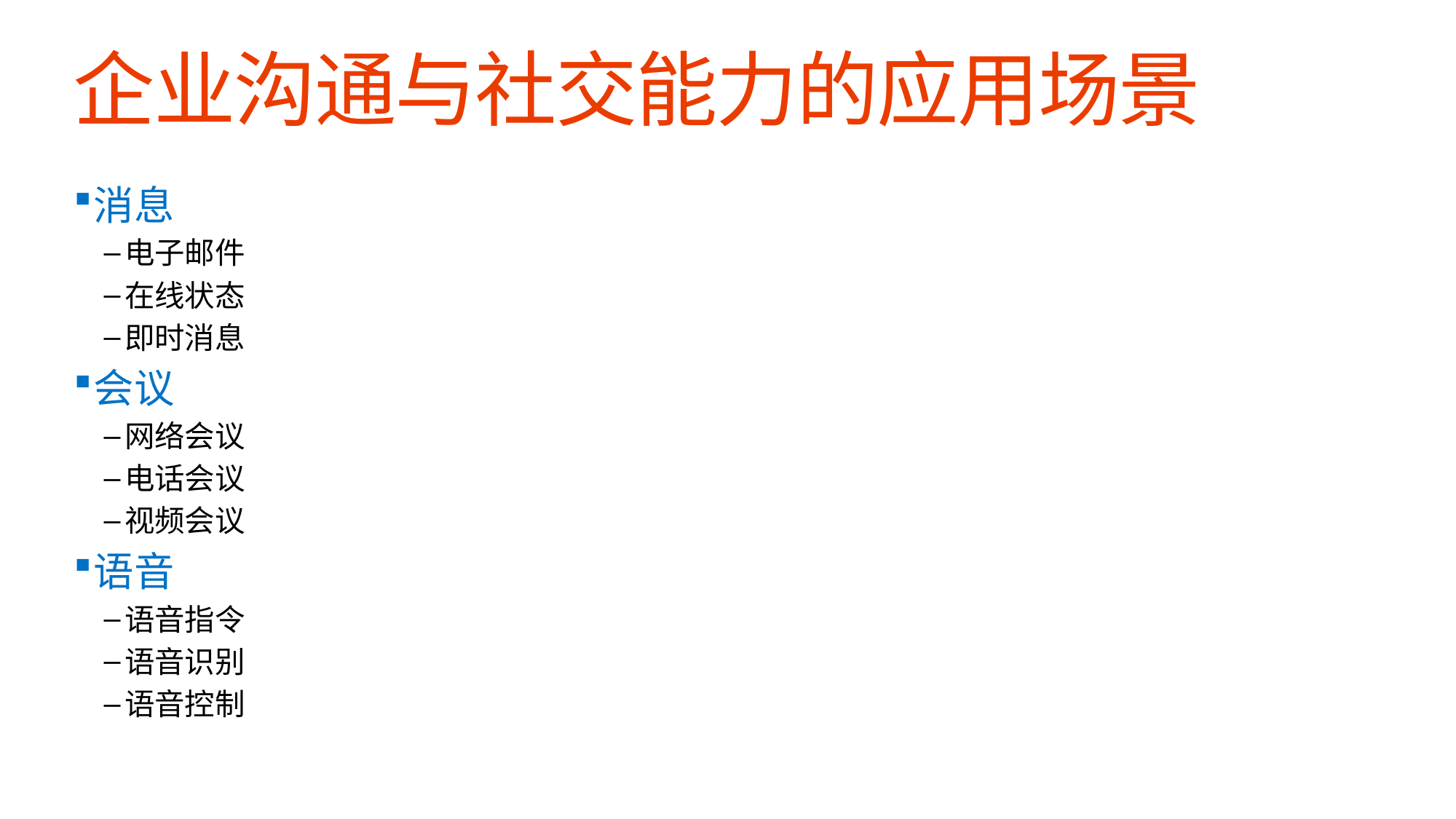

# 企业沟通与社交能力的应用场景
消息
电子邮件
在线状态
即时消息
会议
网络会议
电话会议
视频会议
语音
语音指令
语音识别
语音控制